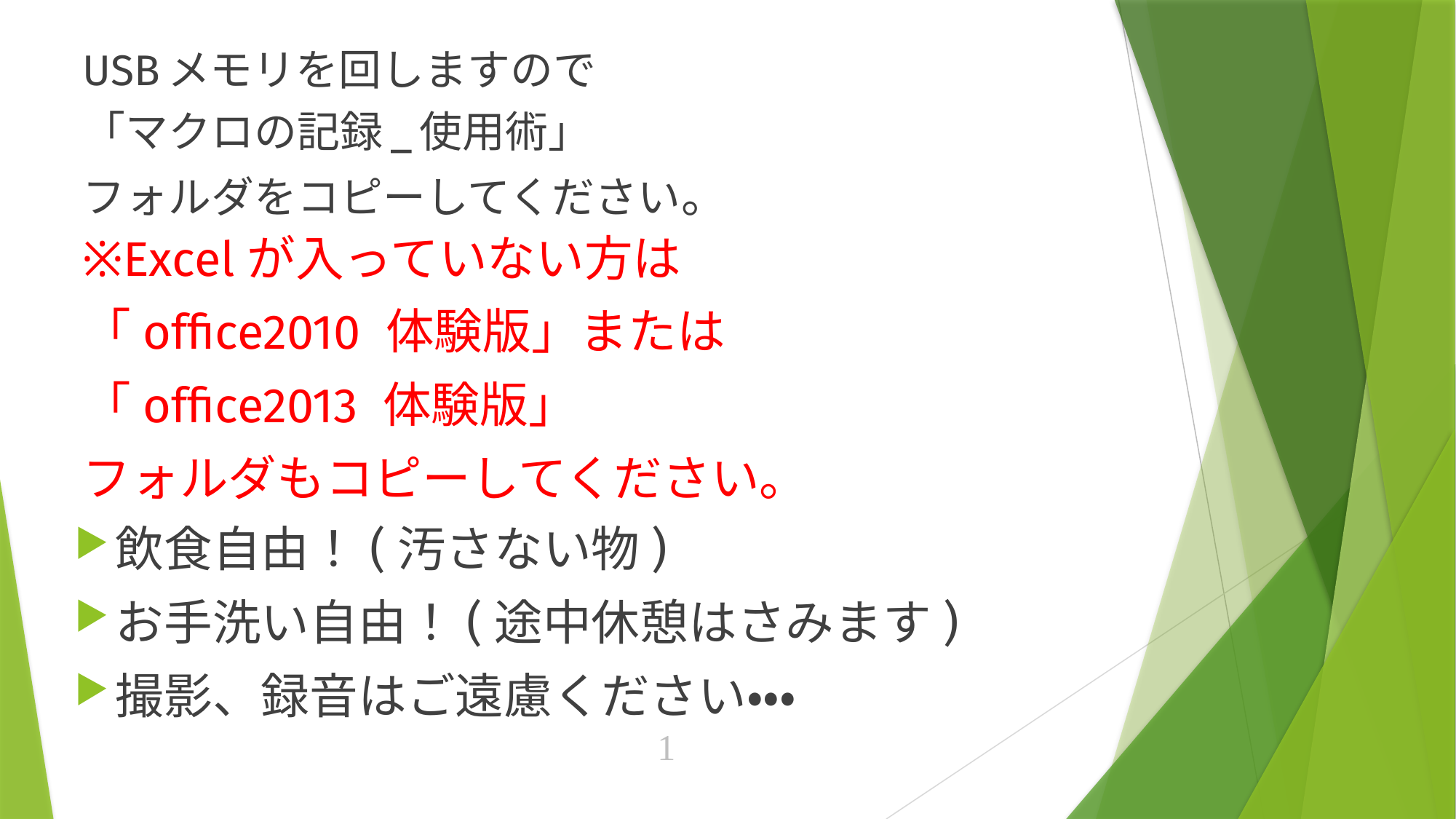

USBメモリを回しますので
「マクロの記録_使用術」
フォルダをコピーしてください。

※Excelが入っていない方は
「office2010 体験版」または
「office2013 体験版」
フォルダもコピーしてください。

飲食自由！(汚さない物)
お手洗い自由！(途中休憩はさみます)
撮影、録音はご遠慮ください・・・
1